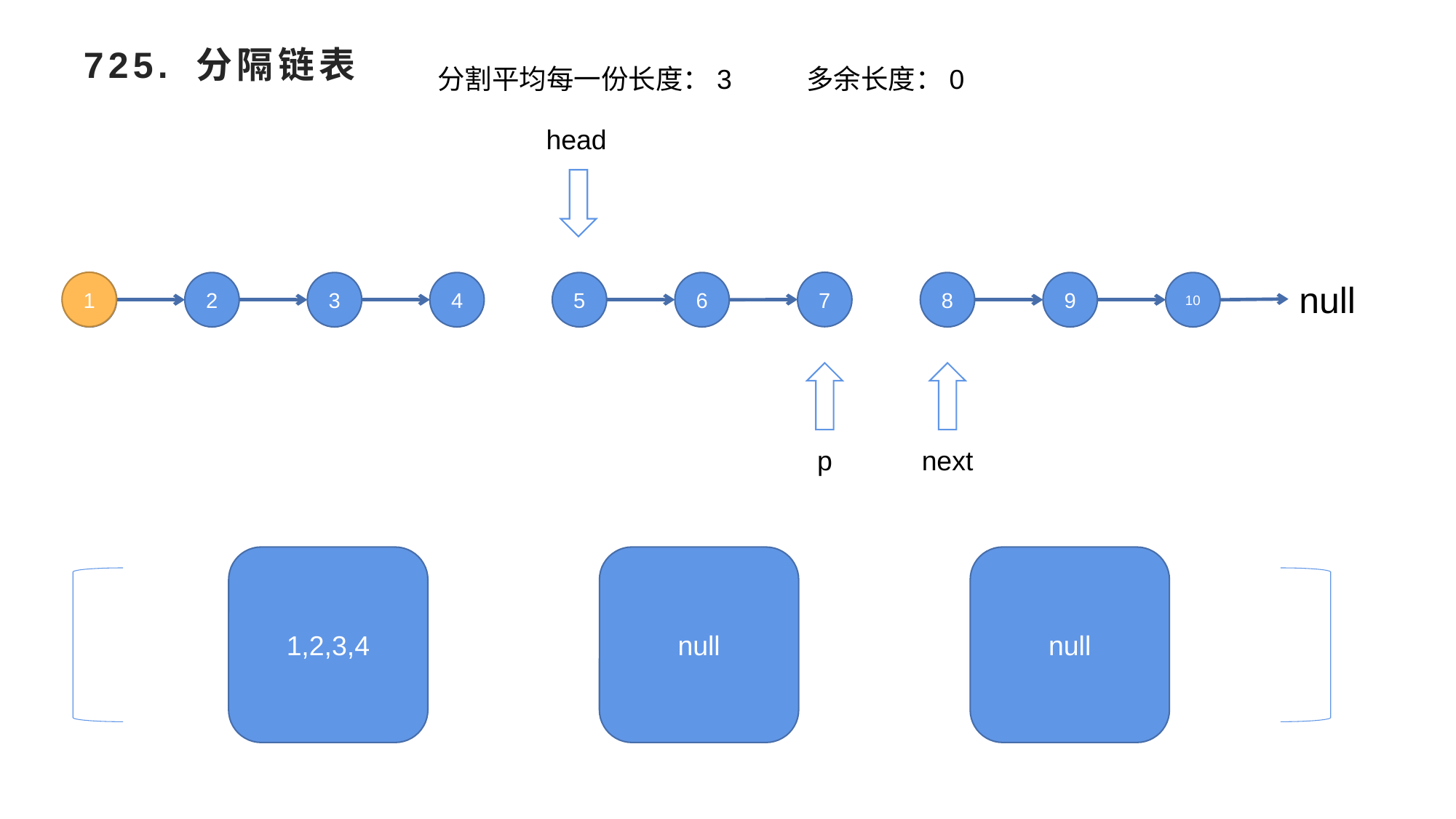

# 725. 分隔链表
分割平均每一份长度：3
多余长度：0
head

null
1
7
1
2
3
4
5
6
8
9
10

p

next
1,2,3,4
null
null